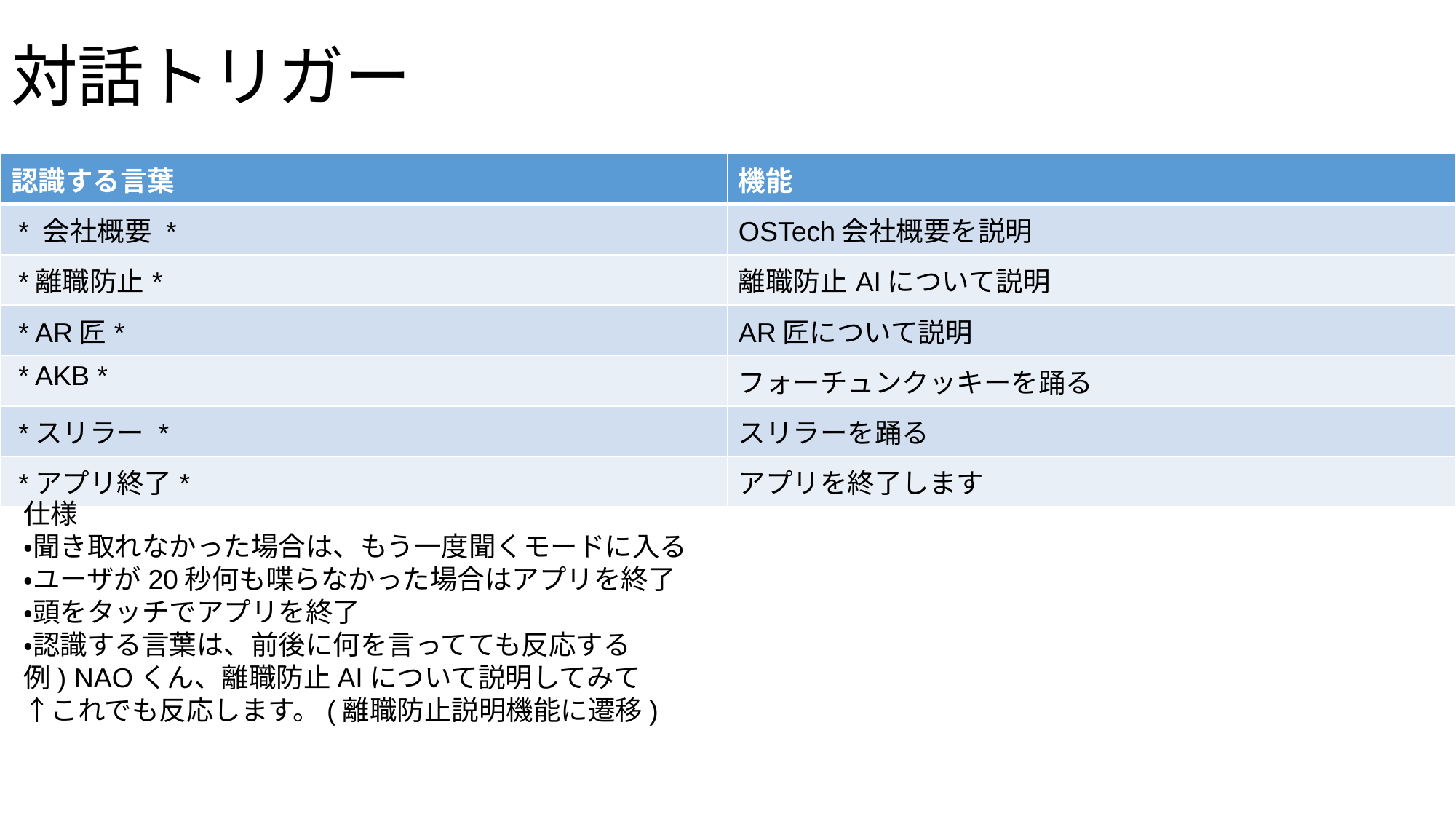

# 対話トリガー
| 認識する言葉 | 機能 |
| --- | --- |
| \* 会社概要 \* | OSTech会社概要を説明 |
| \*離職防止\* | 離職防止AIについて説明 |
| \* AR匠\* | AR匠について説明 |
| \* AKB \* | フォーチュンクッキーを踊る |
| \*スリラー \* | スリラーを踊る |
| \*アプリ終了\* | アプリを終了します |
仕様
・聞き取れなかった場合は、もう一度聞くモードに入る
・ユーザが20秒何も喋らなかった場合はアプリを終了
・頭をタッチでアプリを終了
・認識する言葉は、前後に何を言ってても反応する
例) NAOくん、離職防止AIについて説明してみて
↑これでも反応します。(離職防止説明機能に遷移)